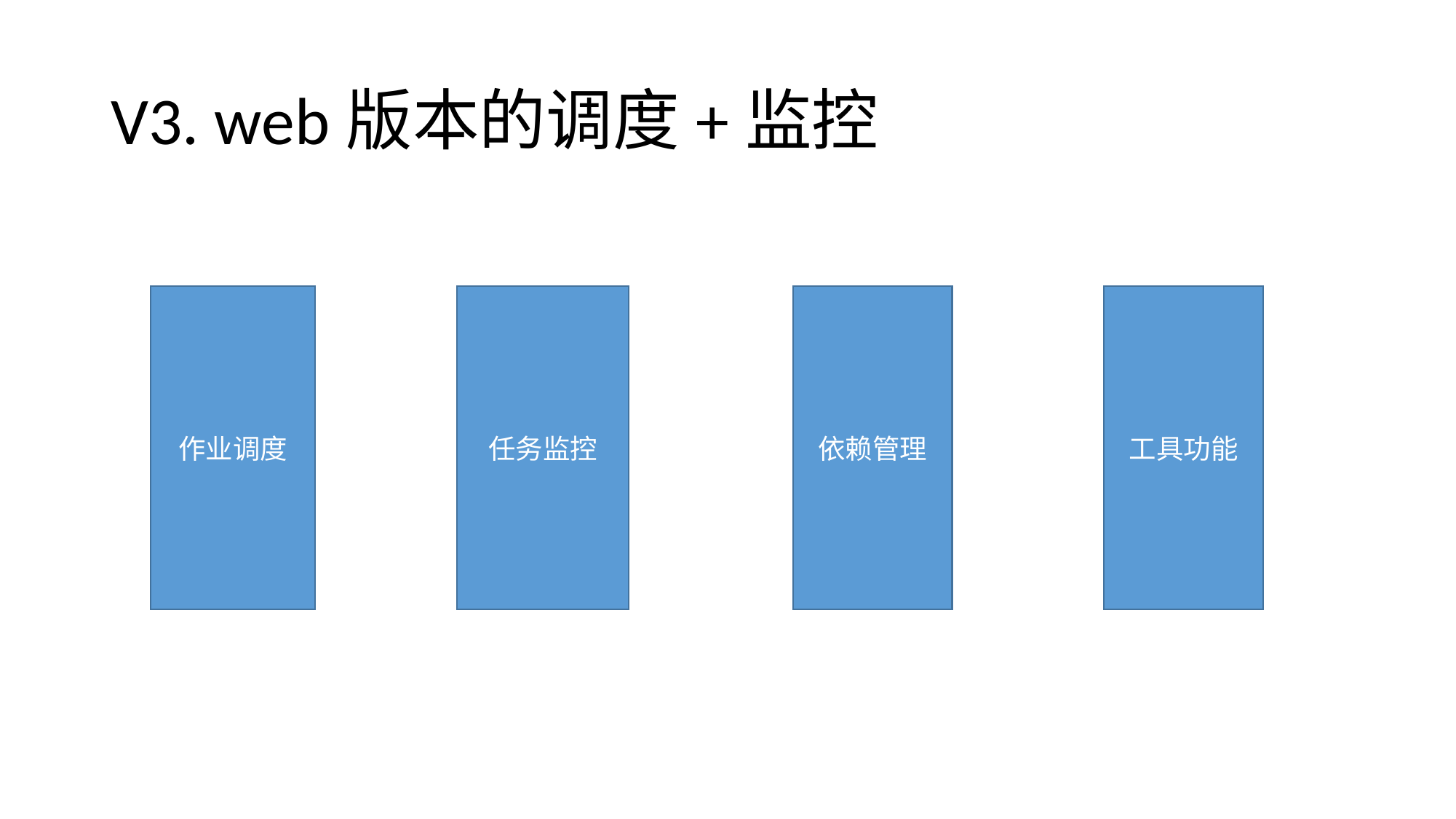

# V3. web版本的调度+监控
作业调度
任务监控
依赖管理
工具功能